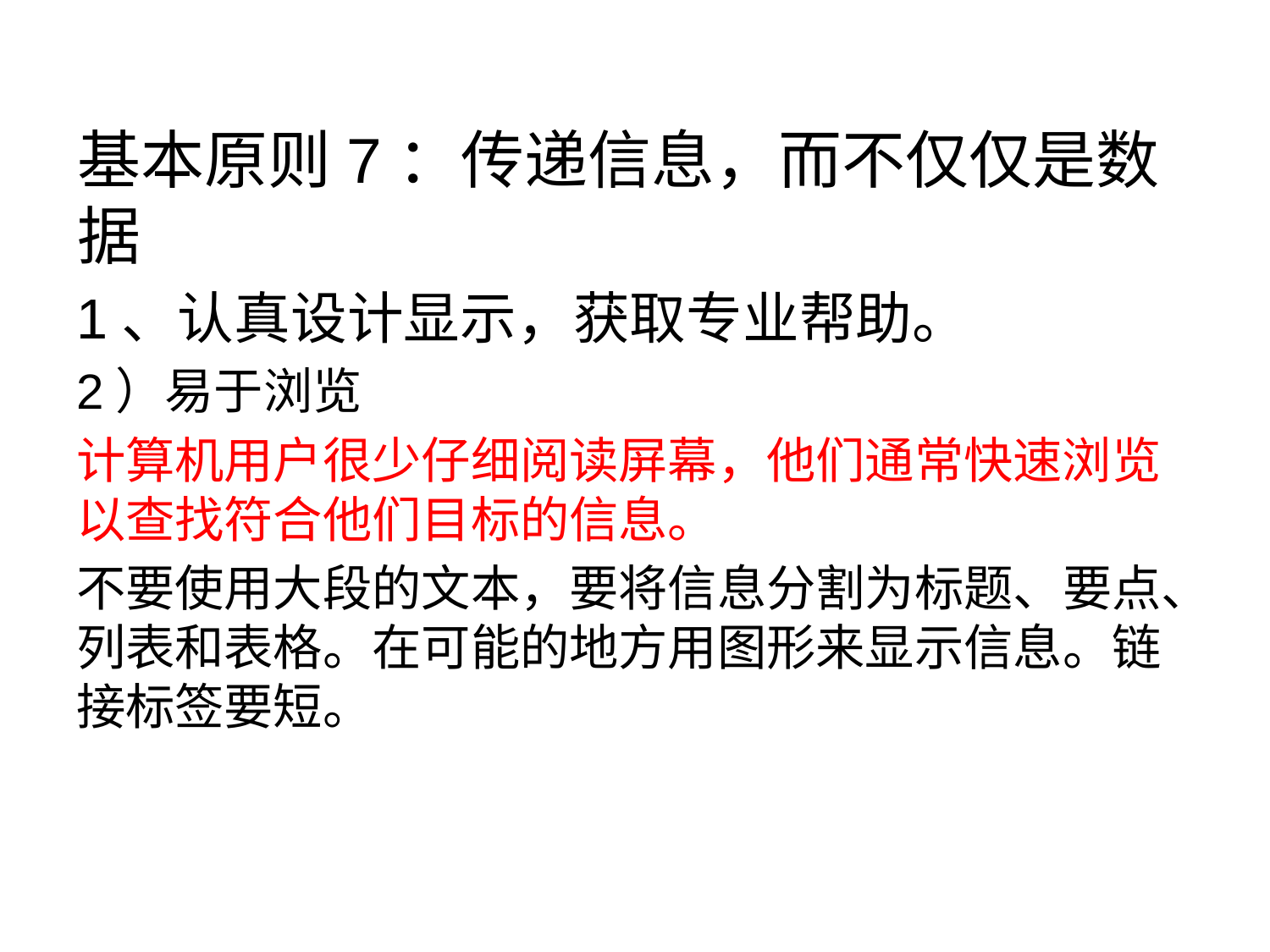

基本原则7：传递信息，而不仅仅是数据
1、认真设计显示，获取专业帮助。
2）易于浏览
计算机用户很少仔细阅读屏幕，他们通常快速浏览以查找符合他们目标的信息。
不要使用大段的文本，要将信息分割为标题、要点、列表和表格。在可能的地方用图形来显示信息。链接标签要短。